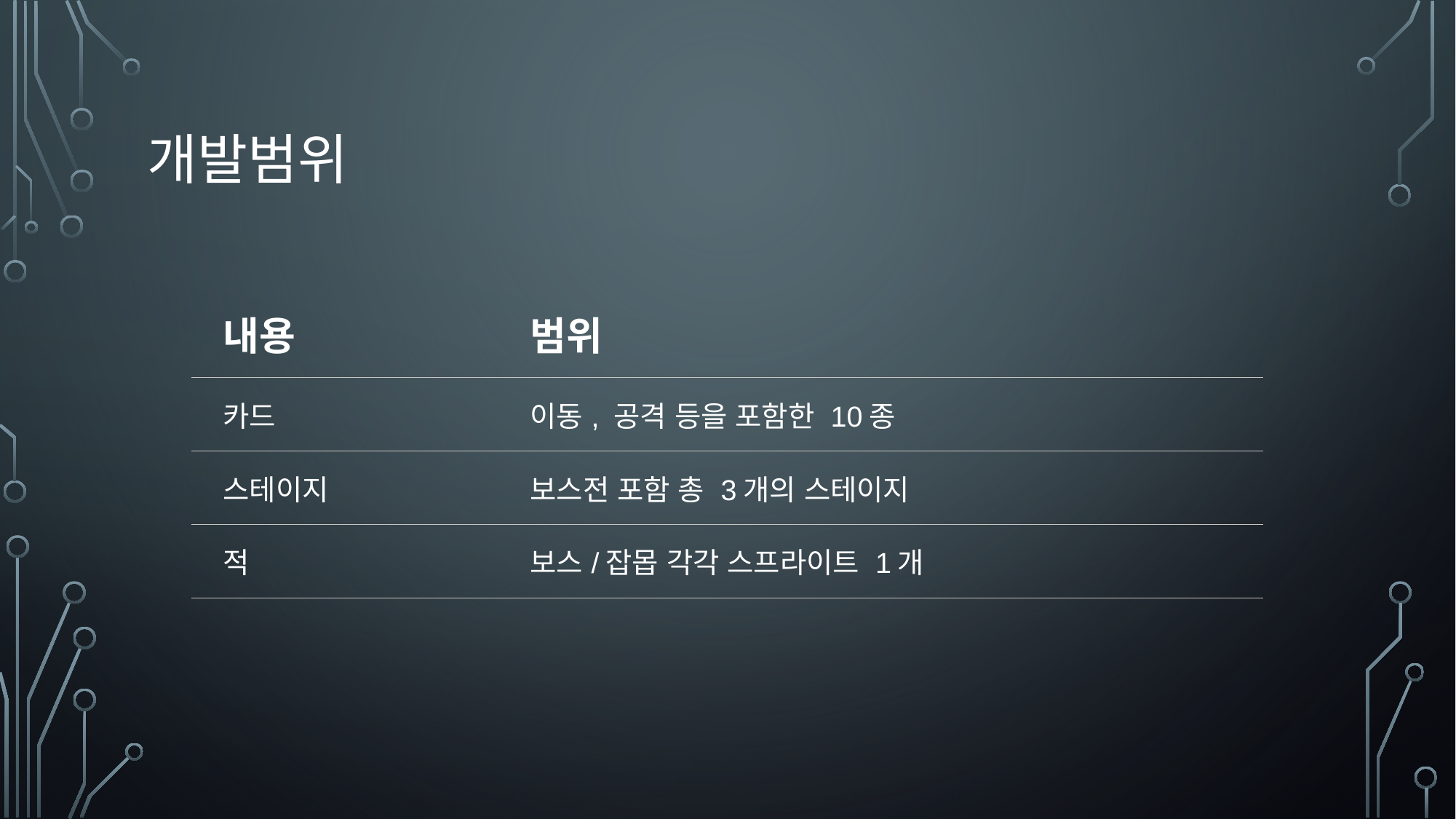

# 개발범위
| 내용 | 범위 |
| --- | --- |
| 카드 | 이동, 공격 등을 포함한 10종 |
| 스테이지 | 보스전 포함 총 3개의 스테이지 |
| 적 | 보스/잡몹 각각 스프라이트 1개 |